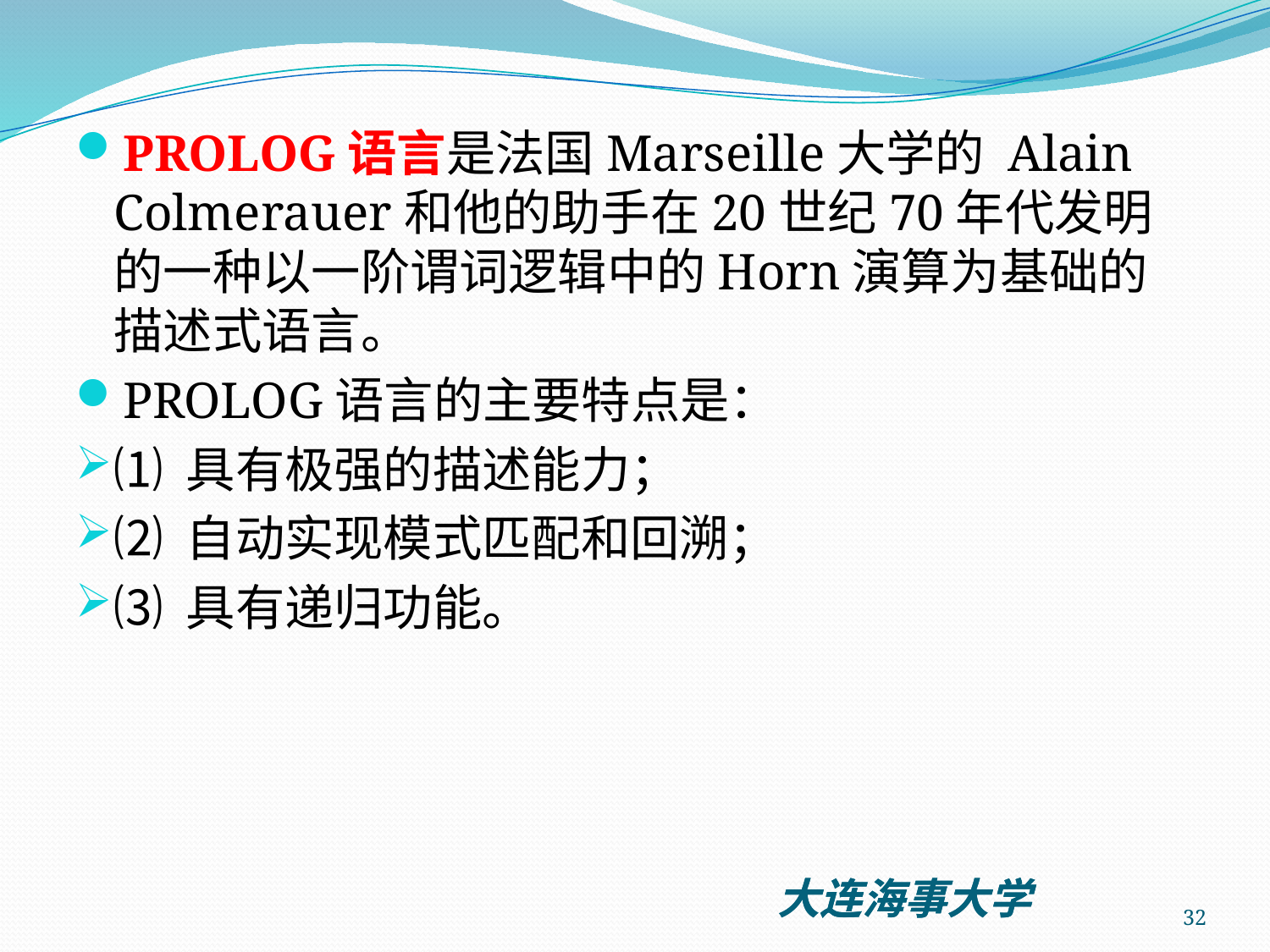

PROLOG语言是法国Marseille大学的 Alain Colmerauer和他的助手在20世纪70年代发明的一种以一阶谓词逻辑中的Horn演算为基础的描述式语言。
PROLOG语言的主要特点是：
⑴ 具有极强的描述能力；
⑵ 自动实现模式匹配和回溯；
⑶ 具有递归功能。

32